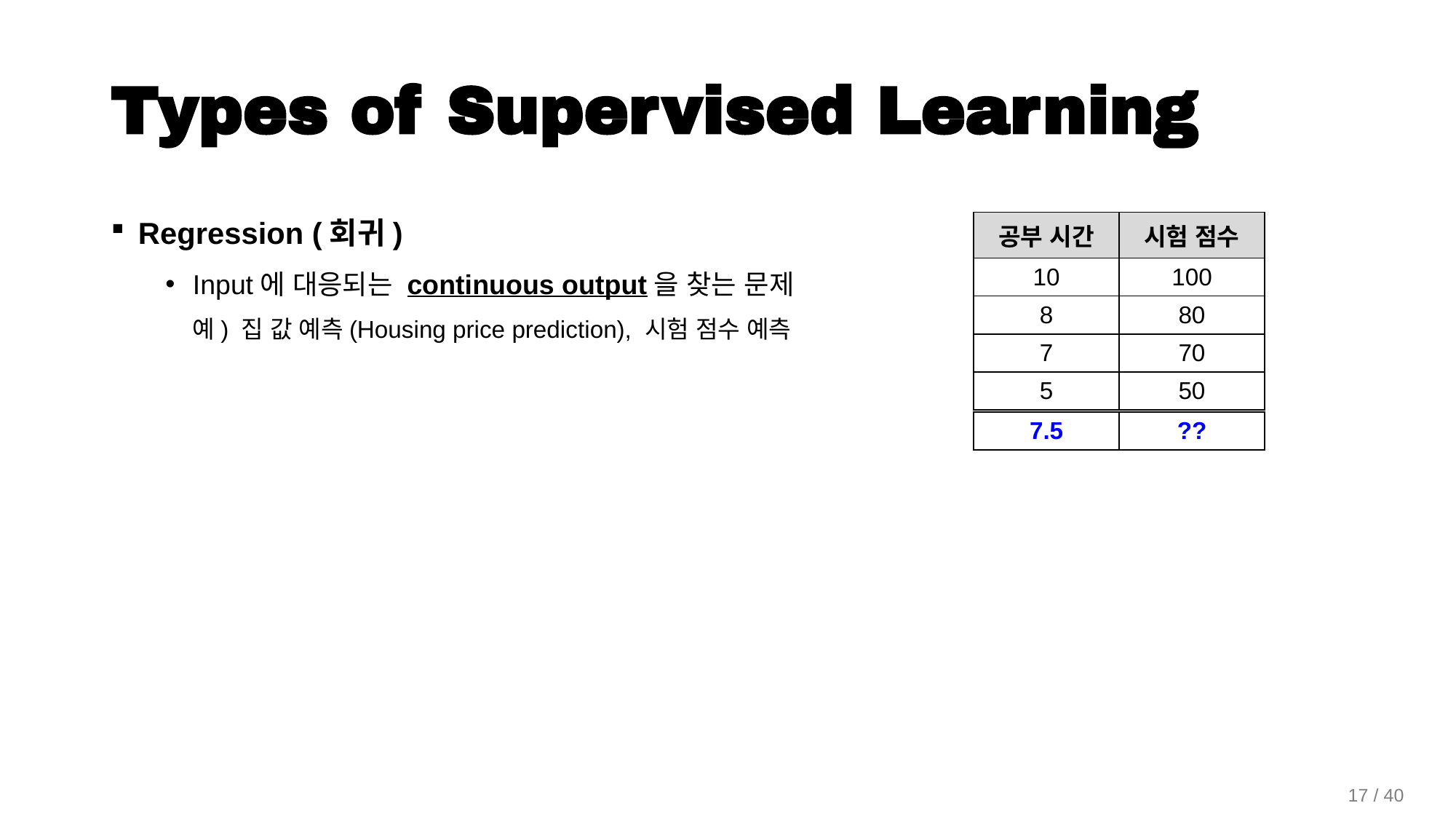

Types of Supervised Learning
Regression (회귀)
Input에 대응되는 continuous output을 찾는 문제
예) 집 값 예측(Housing price prediction), 시험 점수 예측

| 공부 시간 | 시험 점수 |
| --- | --- |
| 10 | 100 |
| 8 | 80 |
| 7 | 70 |
| 5 | 50 |
| 7.5 | ?? |
| --- | --- |